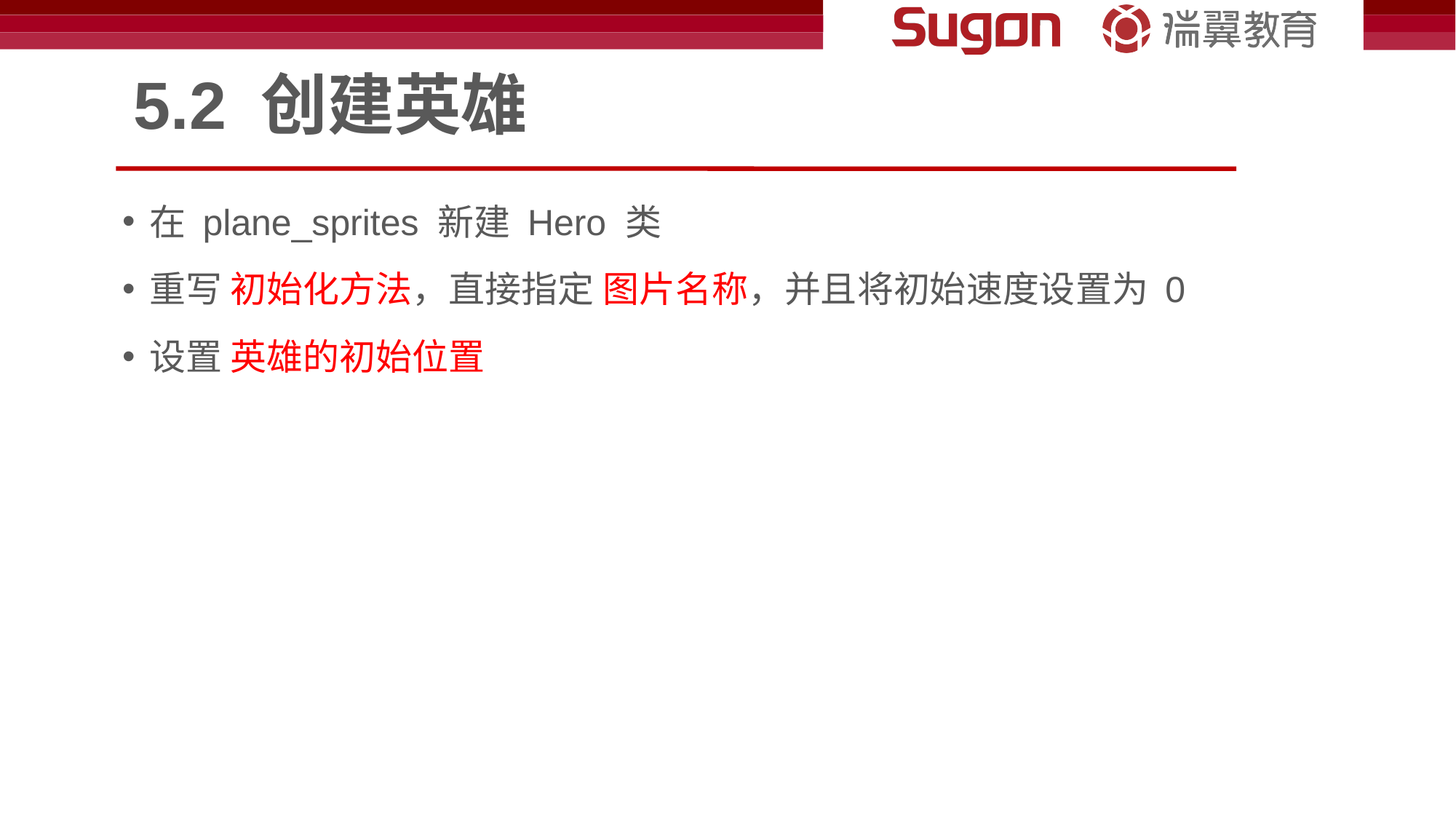

# 5.2 创建英雄
在 plane_sprites 新建 Hero 类
重写 初始化方法，直接指定 图片名称，并且将初始速度设置为 0
设置 英雄的初始位置